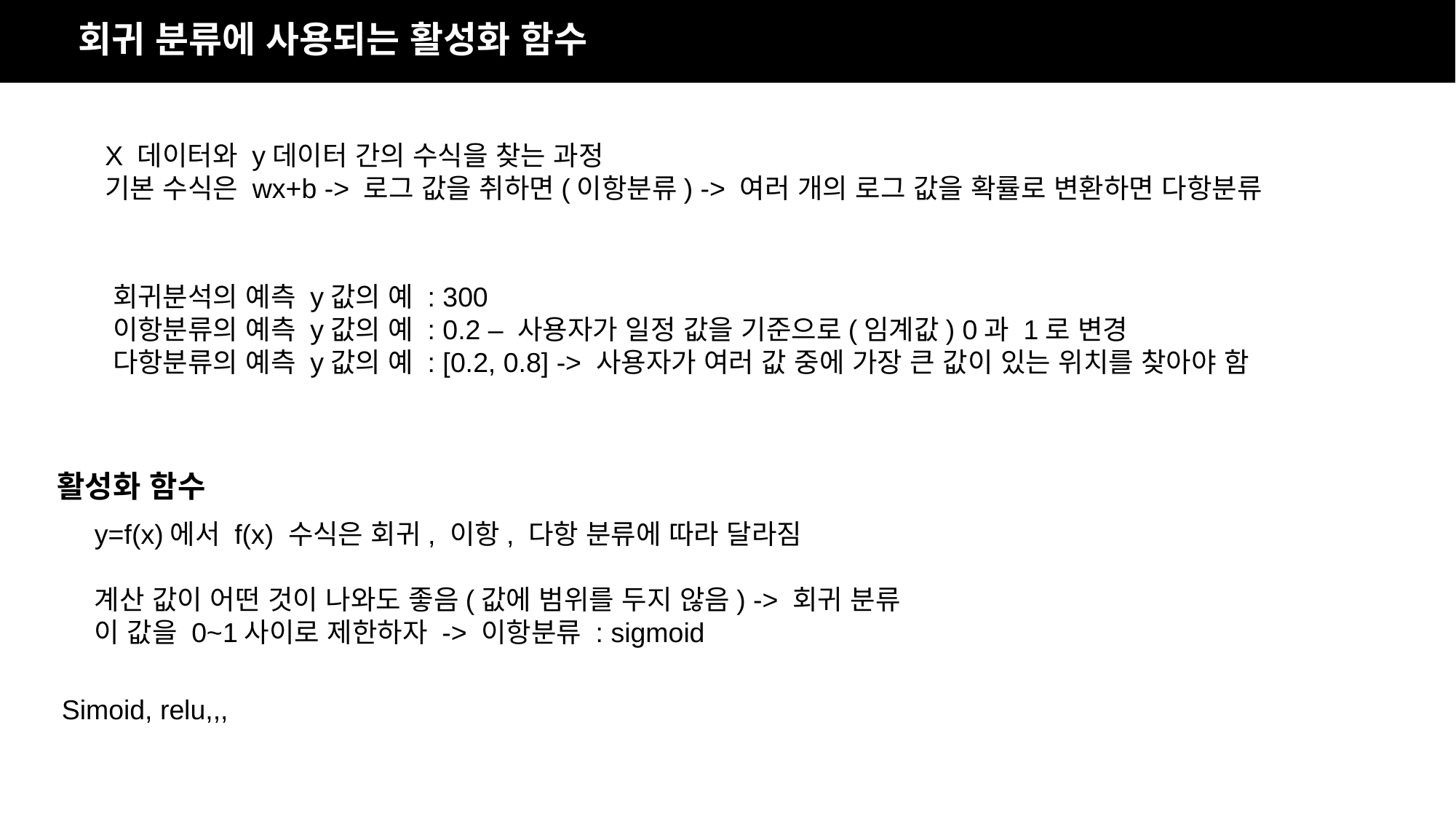

회귀 분류에 사용되는 활성화 함수
X 데이터와 y데이터 간의 수식을 찾는 과정
기본 수식은 wx+b -> 로그 값을 취하면(이항분류) -> 여러 개의 로그 값을 확률로 변환하면 다항분류
회귀분석의 예측 y값의 예 : 300
이항분류의 예측 y값의 예 : 0.2 – 사용자가 일정 값을 기준으로(임계값) 0과 1로 변경
다항분류의 예측 y값의 예 : [0.2, 0.8] -> 사용자가 여러 값 중에 가장 큰 값이 있는 위치를 찾아야 함
활성화 함수
y=f(x)에서 f(x) 수식은 회귀, 이항, 다항 분류에 따라 달라짐

계산 값이 어떤 것이 나와도 좋음(값에 범위를 두지 않음) -> 회귀 분류
이 값을 0~1사이로 제한하자 -> 이항분류 : sigmoid
Simoid, relu,,,